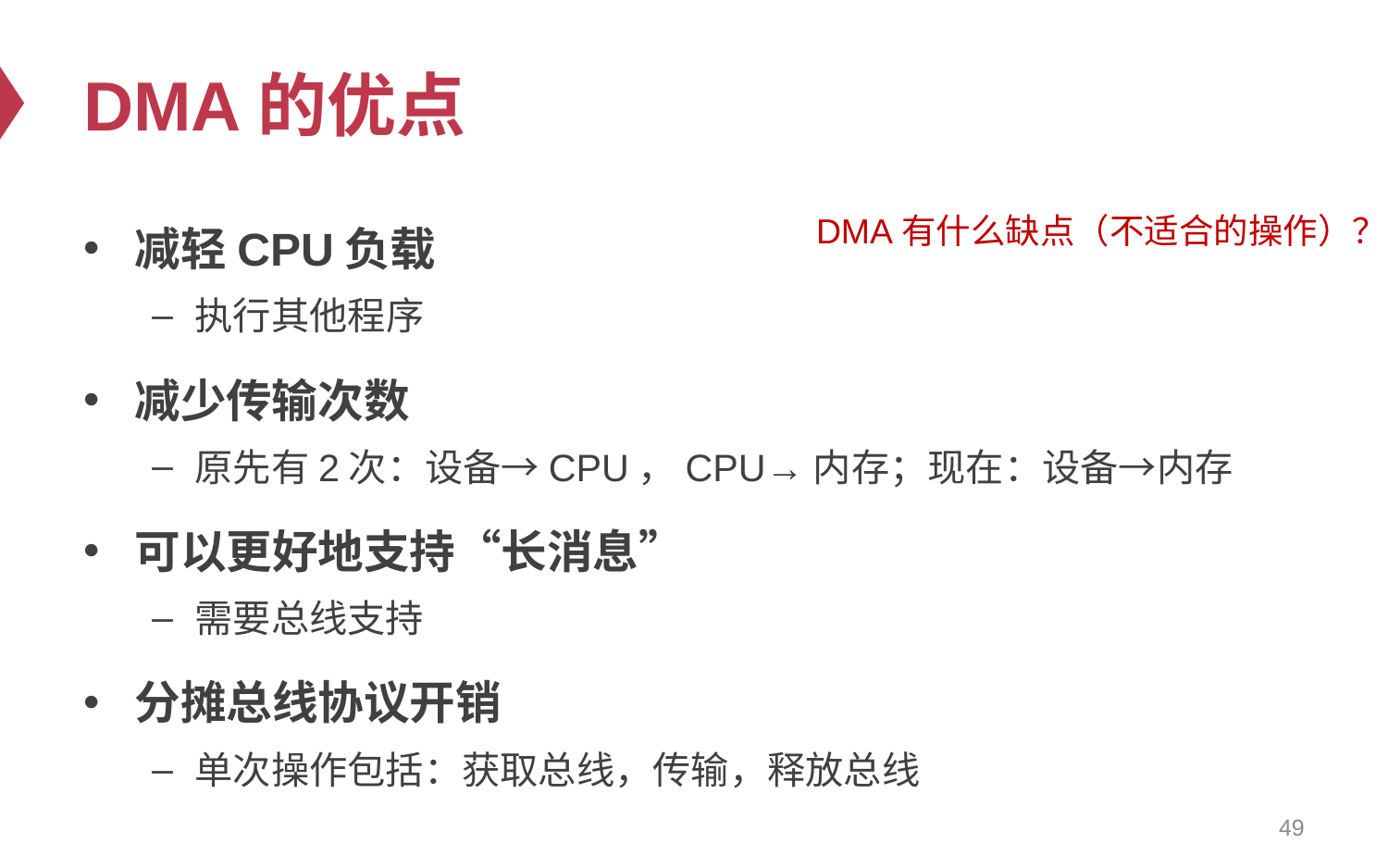

# DMA的优点
DMA有什么缺点（不适合的操作）？
减轻CPU负载
执行其他程序
减少传输次数
原先有2次：设备→CPU，CPU→内存；现在：设备→内存
可以更好地支持“长消息”
需要总线支持
分摊总线协议开销
单次操作包括：获取总线，传输，释放总线
49